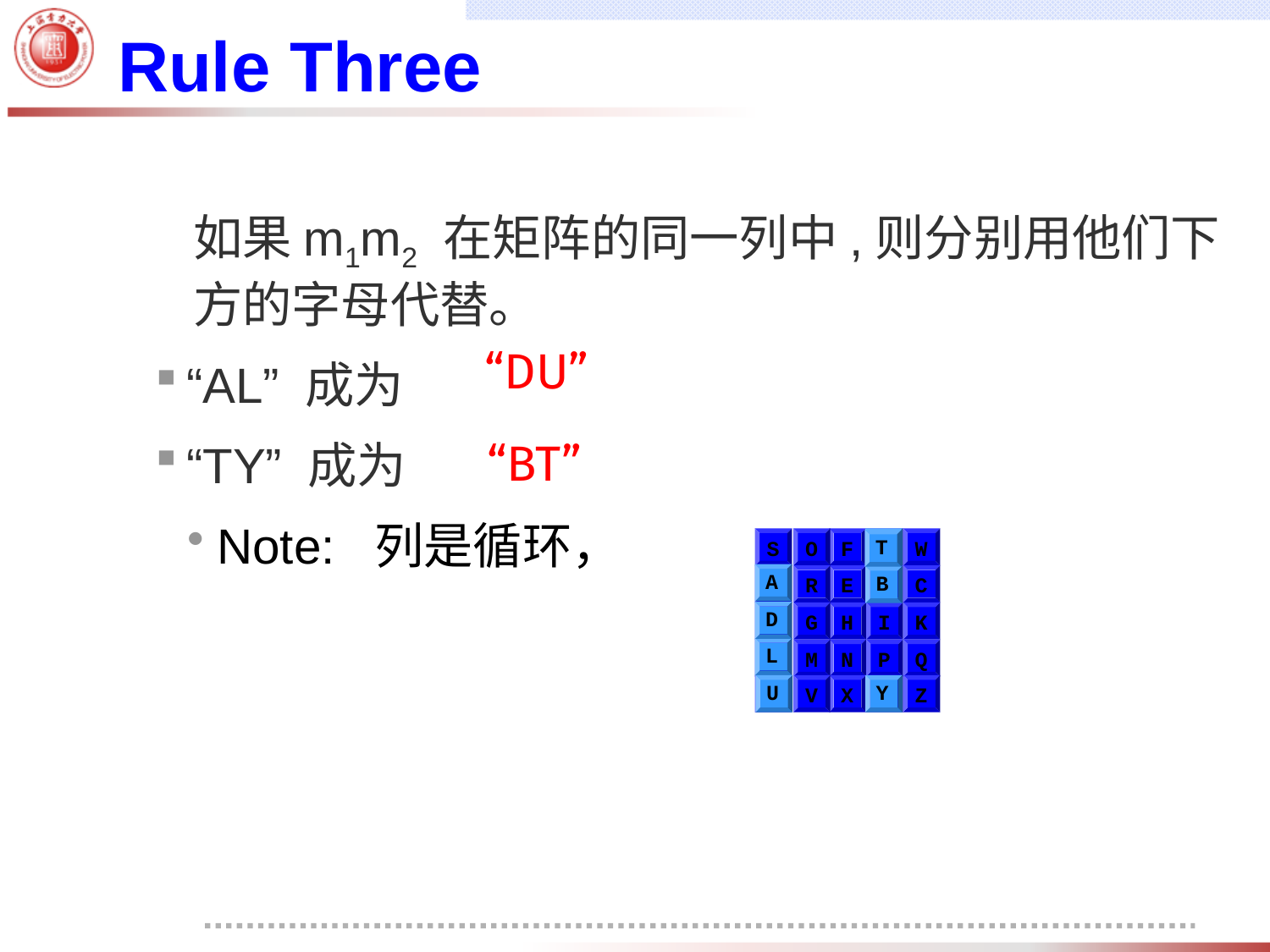

# Rule Three
如果m1m2 在矩阵的同一列中,则分别用他们下方的字母代替。
“AL” 成为
“TY” 成为
Note:  列是循环，

“DU”
“BT”
T

T

S

O

F

T

W

A

R

E

B

C

D

G

H

I

K

L

M

N

P

Q

U

V

X

Y

Z
A

B

D

L

U

Y